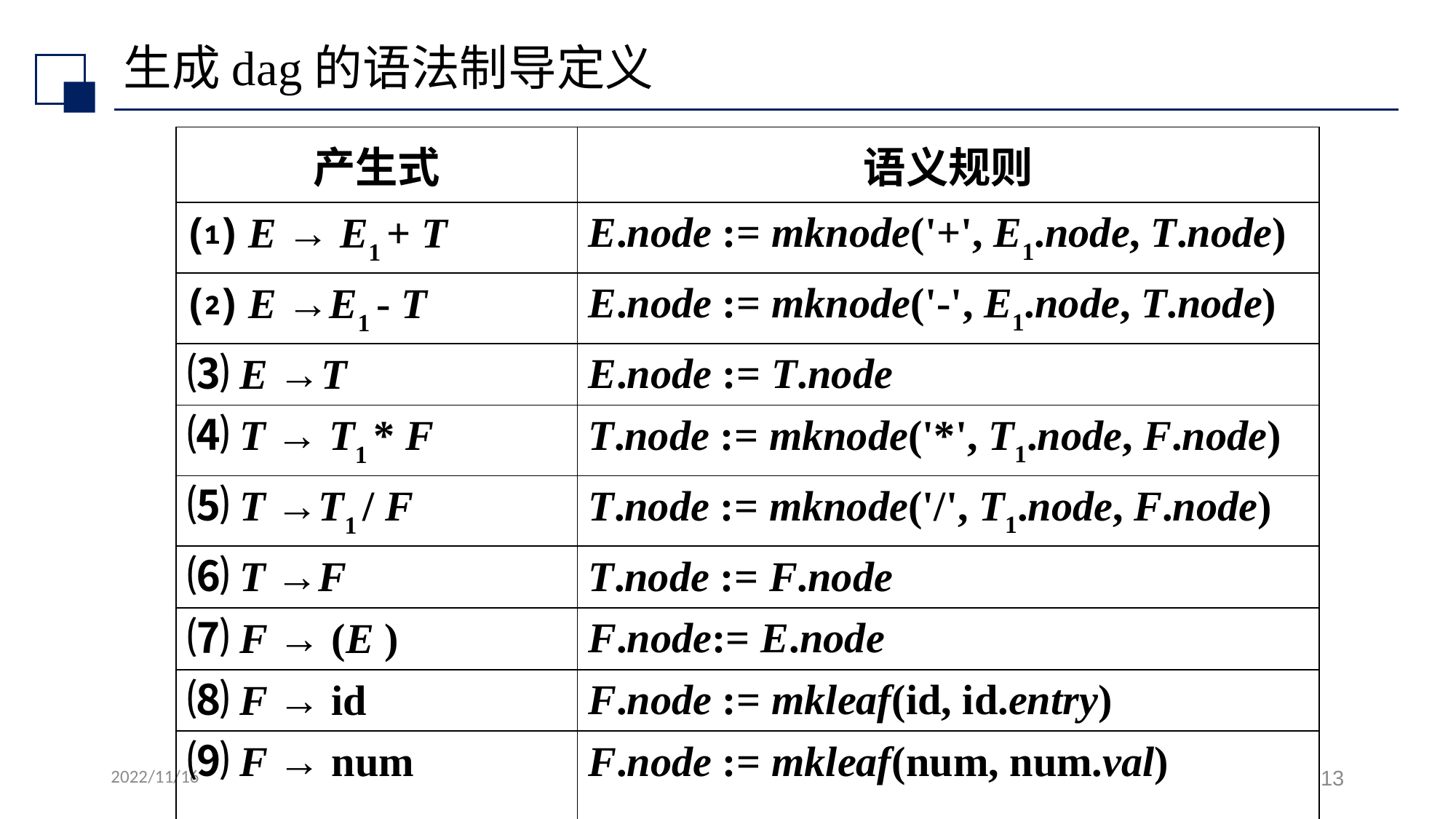

# 生成dag的语法制导定义
| 产生式 | 语义规则 |
| --- | --- |
| ⑴ E → E1 + T | E.node := mknode('+', E1.node, T.node) |
| ⑵ E →E1 - T | E.node := mknode('-', E1.node, T.node) |
| ⑶ E →T | E.node := T.node |
| ⑷ T → T1 \* F | T.node := mknode('\*', T1.node, F.node) |
| ⑸ T →T1 / F | T.node := mknode('/', T1.node, F.node) |
| ⑹ T →F | T.node := F.node |
| ⑺ F → (E ) | F.node:= E.node |
| ⑻ F → id | F.node := mkleaf(id, id.entry) |
| ⑼ F → num | F.node := mkleaf(num, num.val) |
2022/11/16
13